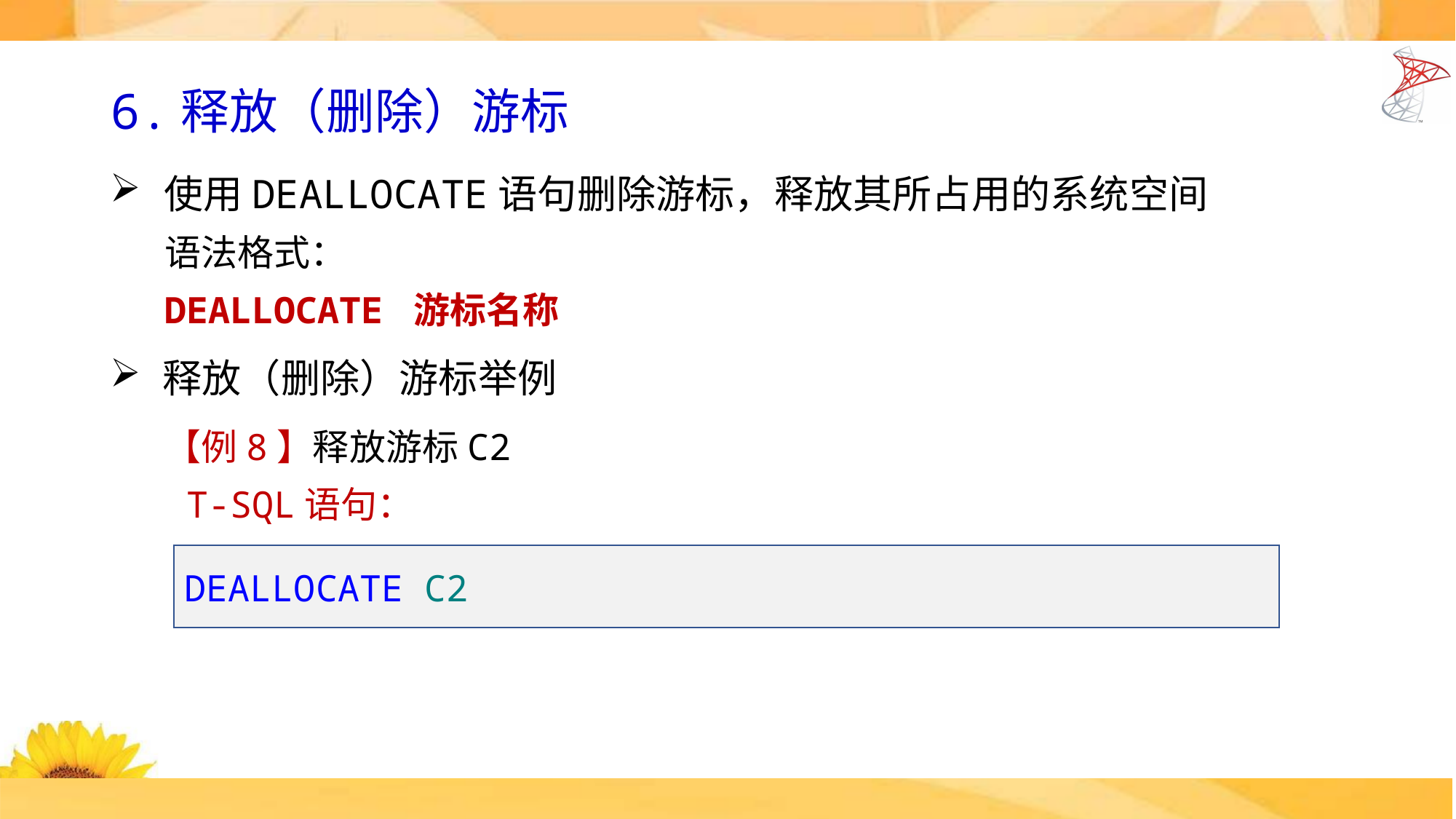

# 6.释放（删除）游标
使用DEALLOCATE语句删除游标，释放其所占用的系统空间
语法格式：
DEALLOCATE 游标名称
释放（删除）游标举例
【例8】释放游标C2
 T-SQL语句：

DEALLOCATE C2